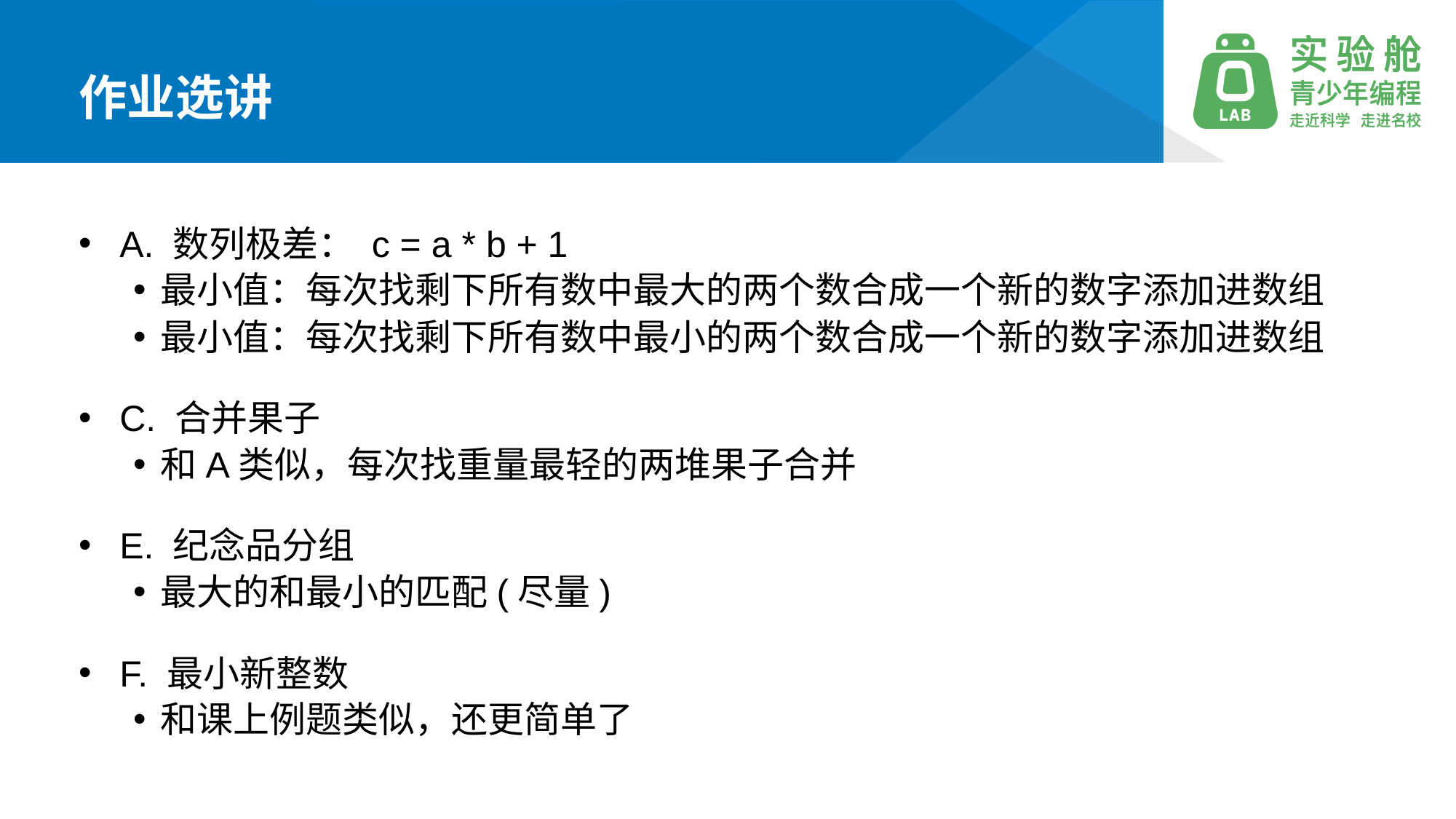

作业选讲
A. 数列极差： c = a * b + 1
最小值：每次找剩下所有数中最大的两个数合成一个新的数字添加进数组
最小值：每次找剩下所有数中最小的两个数合成一个新的数字添加进数组
C. 合并果子
和A类似，每次找重量最轻的两堆果子合并
E. 纪念品分组
最大的和最小的匹配(尽量)
F. 最小新整数
和课上例题类似，还更简单了